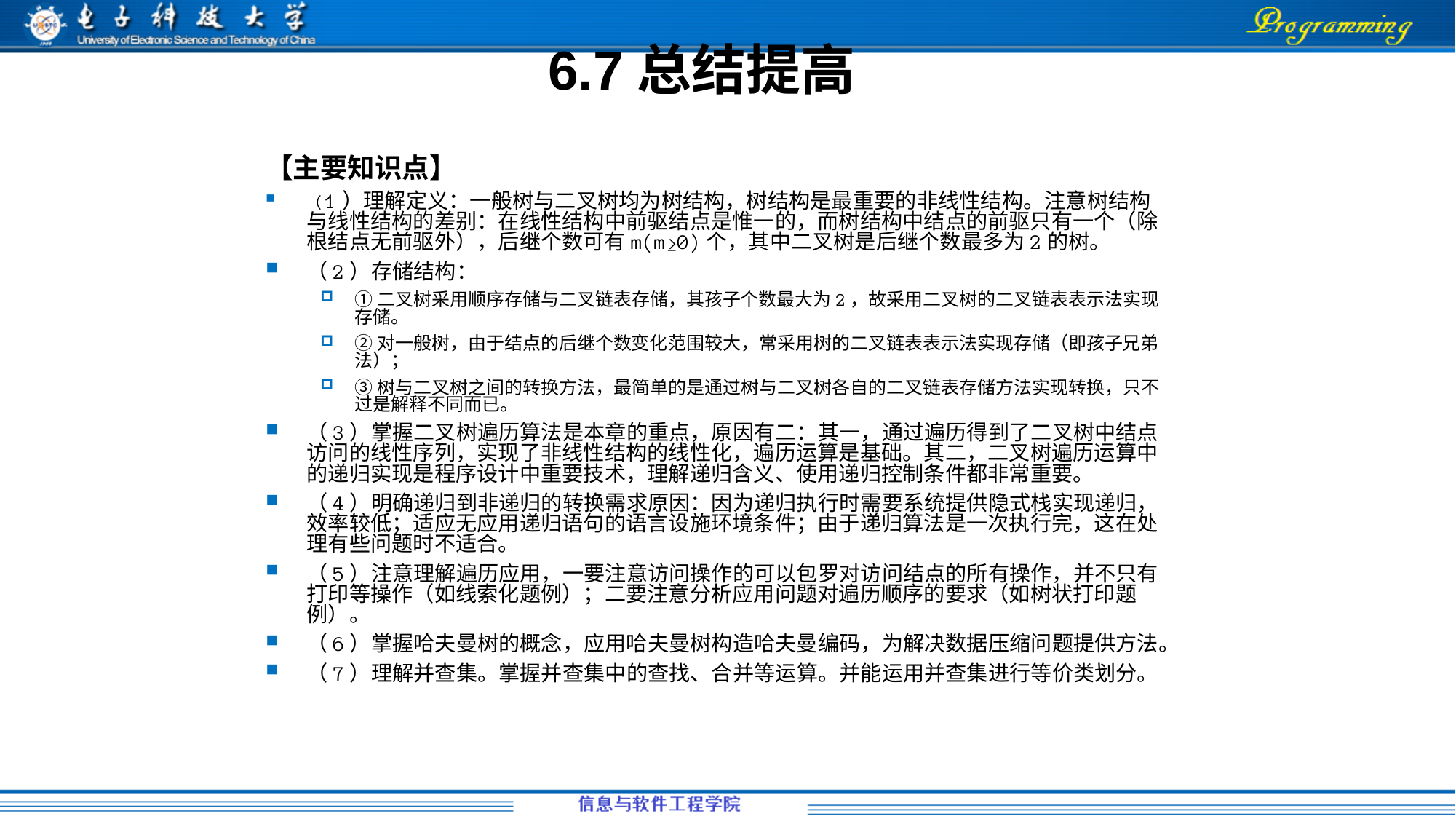

# 6.7总结提高
【主要知识点】
（1）理解定义：一般树与二叉树均为树结构，树结构是最重要的非线性结构。注意树结构与线性结构的差别：在线性结构中前驱结点是惟一的，而树结构中结点的前驱只有一个（除根结点无前驱外），后继个数可有m(m≥0)个，其中二叉树是后继个数最多为2的树。
（2）存储结构：
①二叉树采用顺序存储与二叉链表存储，其孩子个数最大为2，故采用二叉树的二叉链表表示法实现存储。
②对一般树，由于结点的后继个数变化范围较大，常采用树的二叉链表表示法实现存储（即孩子兄弟法）；
③树与二叉树之间的转换方法，最简单的是通过树与二叉树各自的二叉链表存储方法实现转换，只不过是解释不同而已。
（3）掌握二叉树遍历算法是本章的重点，原因有二：其一，通过遍历得到了二叉树中结点访问的线性序列，实现了非线性结构的线性化，遍历运算是基础。其二，二叉树遍历运算中的递归实现是程序设计中重要技术，理解递归含义、使用递归控制条件都非常重要。
（4）明确递归到非递归的转换需求原因：因为递归执行时需要系统提供隐式栈实现递归，效率较低；适应无应用递归语句的语言设施环境条件；由于递归算法是一次执行完，这在处理有些问题时不适合。
（5）注意理解遍历应用，一要注意访问操作的可以包罗对访问结点的所有操作，并不只有打印等操作（如线索化题例）；二要注意分析应用问题对遍历顺序的要求（如树状打印题例）。
（6）掌握哈夫曼树的概念，应用哈夫曼树构造哈夫曼编码，为解决数据压缩问题提供方法。
（7）理解并查集。掌握并查集中的查找、合并等运算。并能运用并查集进行等价类划分。